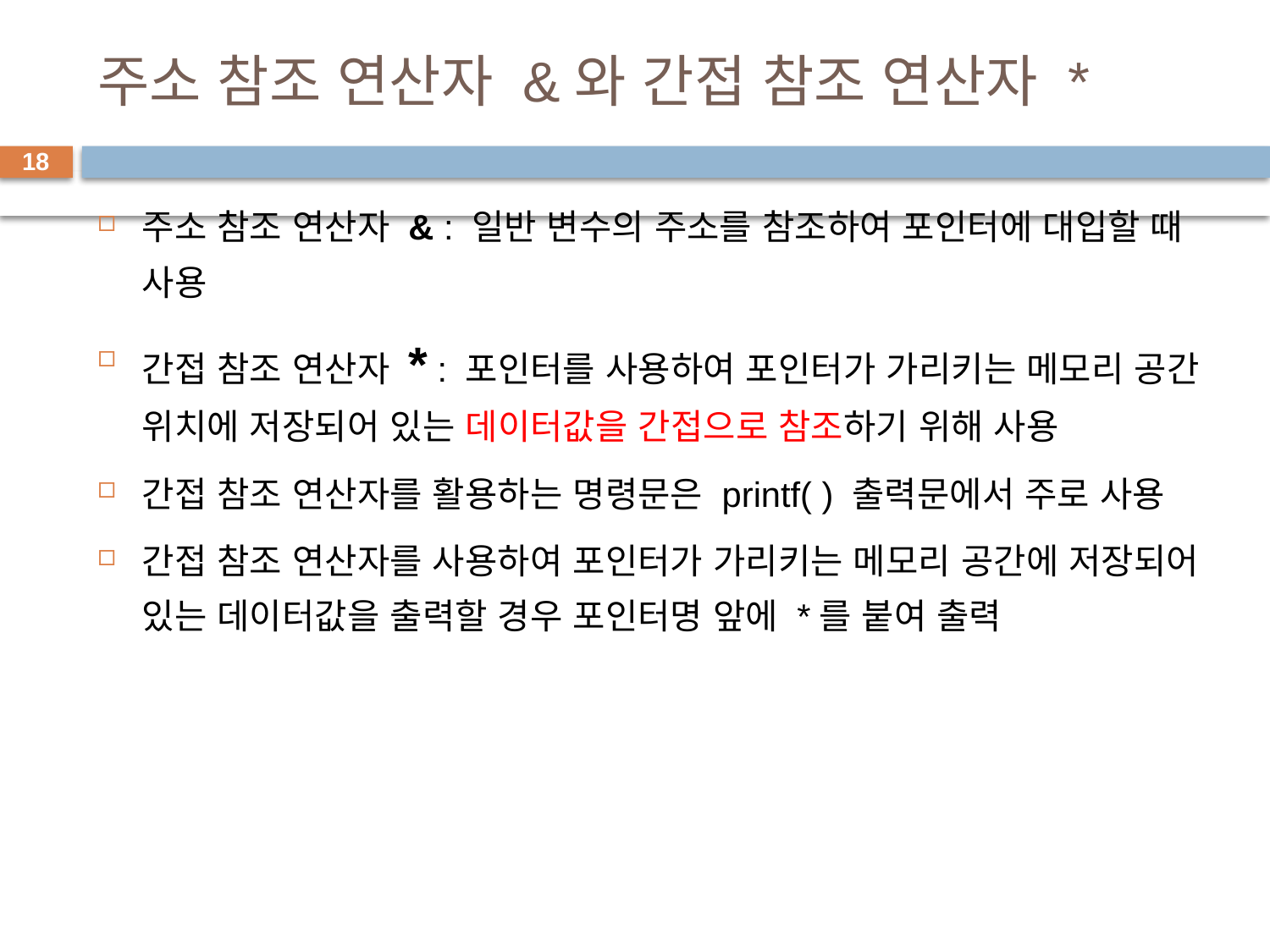

# 주소 참조 연산자 &와 간접 참조 연산자 *
18
주소 참조 연산자 & : 일반 변수의 주소를 참조하여 포인터에 대입할 때 사용
간접 참조 연산자 * : 포인터를 사용하여 포인터가 가리키는 메모리 공간 위치에 저장되어 있는 데이터값을 간접으로 참조하기 위해 사용
간접 참조 연산자를 활용하는 명령문은 printf( ) 출력문에서 주로 사용
간접 참조 연산자를 사용하여 포인터가 가리키는 메모리 공간에 저장되어 있는 데이터값을 출력할 경우 포인터명 앞에 *를 붙여 출력